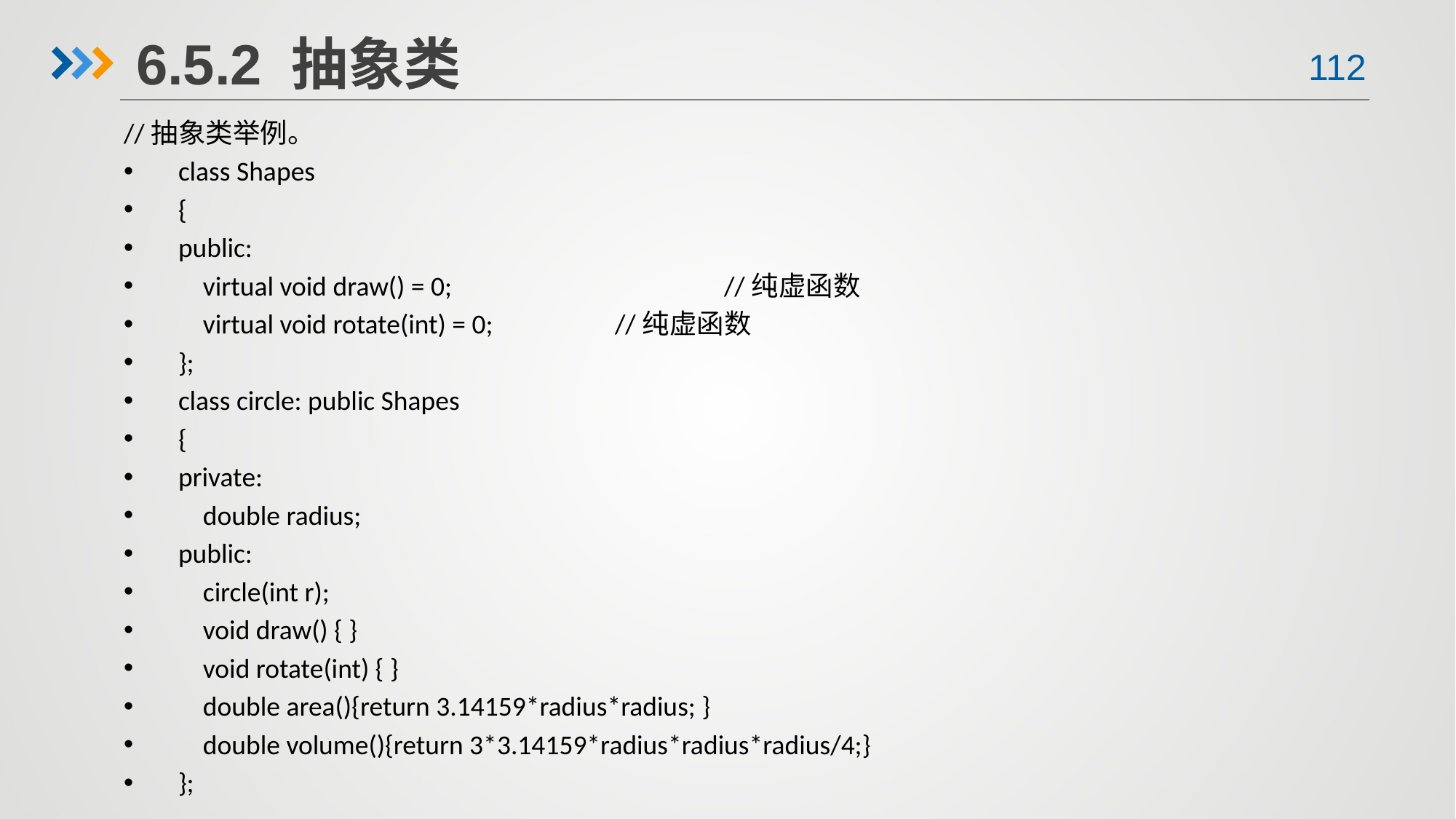

6.5.2 抽象类
//抽象类举例。
class Shapes
{
public:
    virtual void draw() = 0;             		//纯虚函数
    virtual void rotate(int) = 0;          	//纯虚函数
};
class circle: public Shapes
{
private:
    double radius;
public:
    circle(int r);
    void draw() { }
    void rotate(int) { }
    double area(){return 3.14159*radius*radius; }
    double volume(){return 3*3.14159*radius*radius*radius/4;}
};